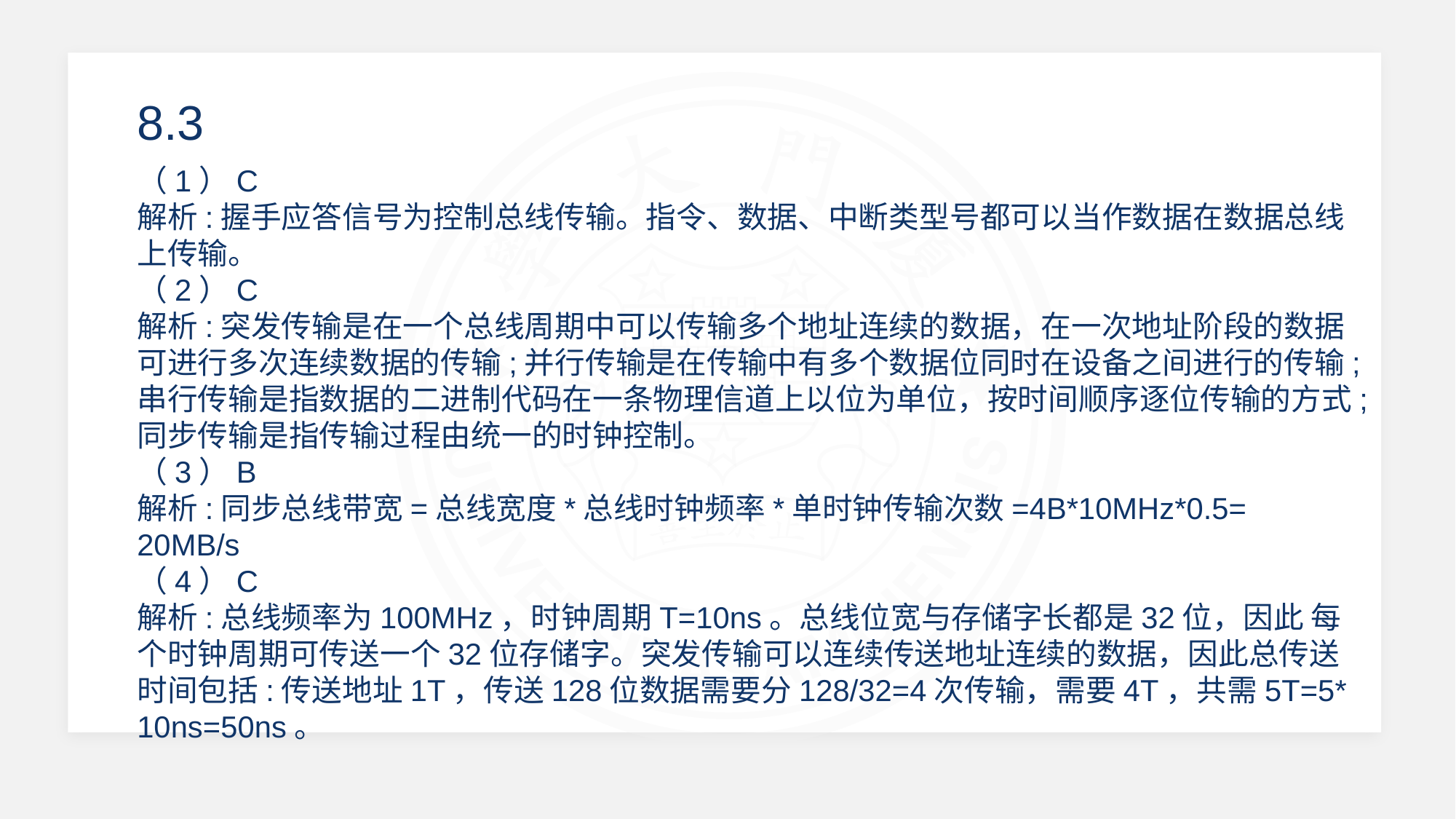

8.3
（1）C
解析:握手应答信号为控制总线传输。指令、数据、中断类型号都可以当作数据在数据总线上传输。
（2）C
解析:突发传输是在一个总线周期中可以传输多个地址连续的数据，在一次地址阶段的数据可进行多次连续数据的传输;并行传输是在传输中有多个数据位同时在设备之间进行的传输;串行传输是指数据的二进制代码在一条物理信道上以位为单位，按时间顺序逐位传输的方式;同步传输是指传输过程由统一的时钟控制。
（3）B
解析:同步总线带宽=总线宽度*总线时钟频率*单时钟传输次数=4B*10MHz*0.5= 20MB/s
（4）C
解析:总线频率为100MHz，时钟周期T=10ns。总线位宽与存储字长都是32位，因此 每个时钟周期可传送一个32位存储字。突发传输可以连续传送地址连续的数据，因此总传送时间包括:传送地址1T，传送128位数据需要分128/32=4次传输，需要4T，共需5T=5* 10ns=50ns。